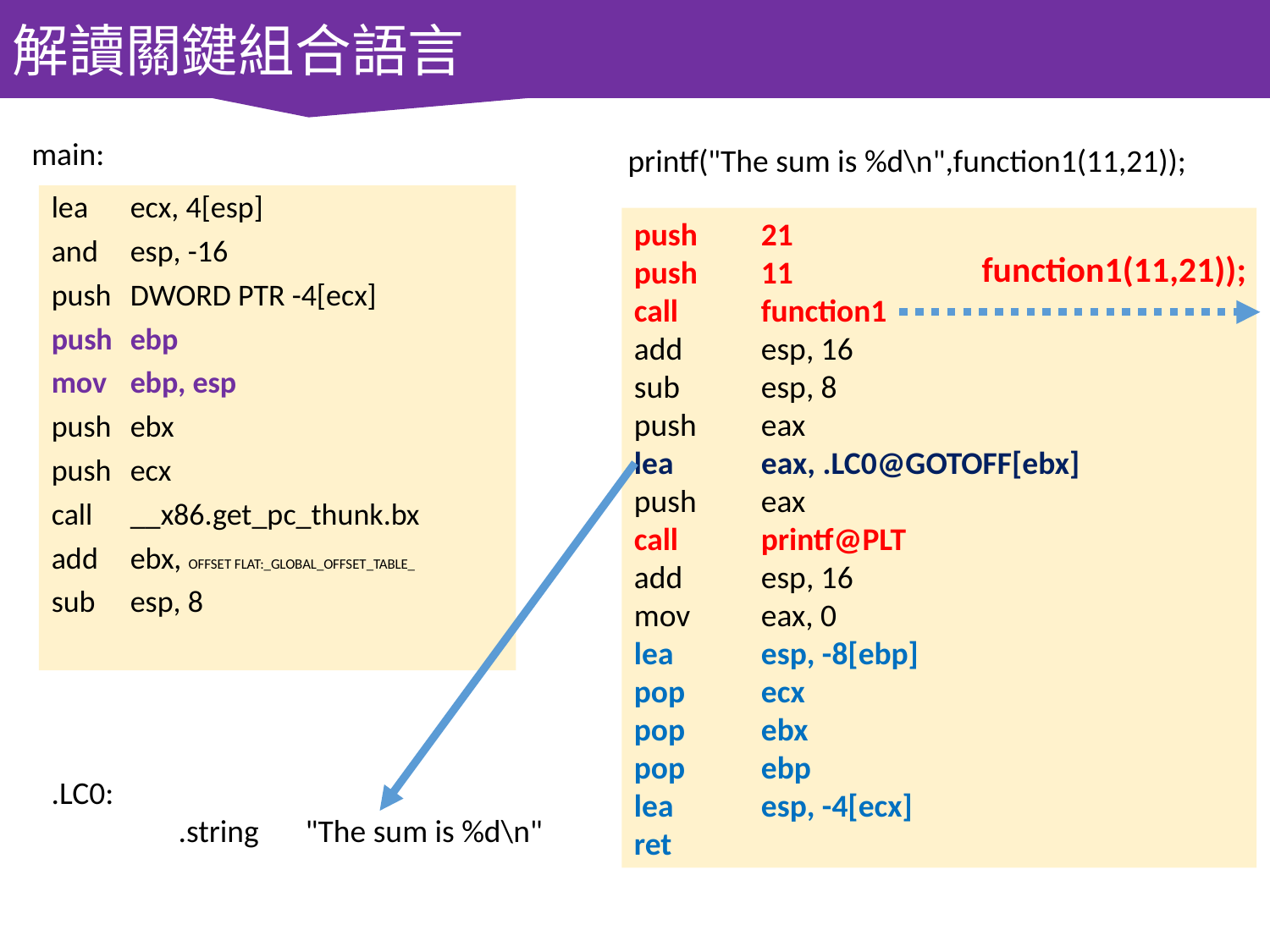

解讀關鍵組合語言
main:
printf("The sum is %d\n",function1(11,21));
lea	ecx, 4[esp]
and	esp, -16
push	DWORD PTR -4[ecx]
push	ebp
mov	ebp, esp
push	ebx
push	ecx
call	__x86.get_pc_thunk.bx
add	ebx, OFFSET FLAT:_GLOBAL_OFFSET_TABLE_
sub	esp, 8

push	21
push	11
call	function1
add	esp, 16
sub	esp, 8
push	eax
lea	eax, .LC0@GOTOFF[ebx]
push	eax
call	printf@PLT
add	esp, 16
mov	eax, 0
lea	esp, -8[ebp]
pop	ecx
pop	ebx
pop	ebp
lea	esp, -4[ecx]
ret
function1(11,21));
.LC0:
	.string	"The sum is %d\n"